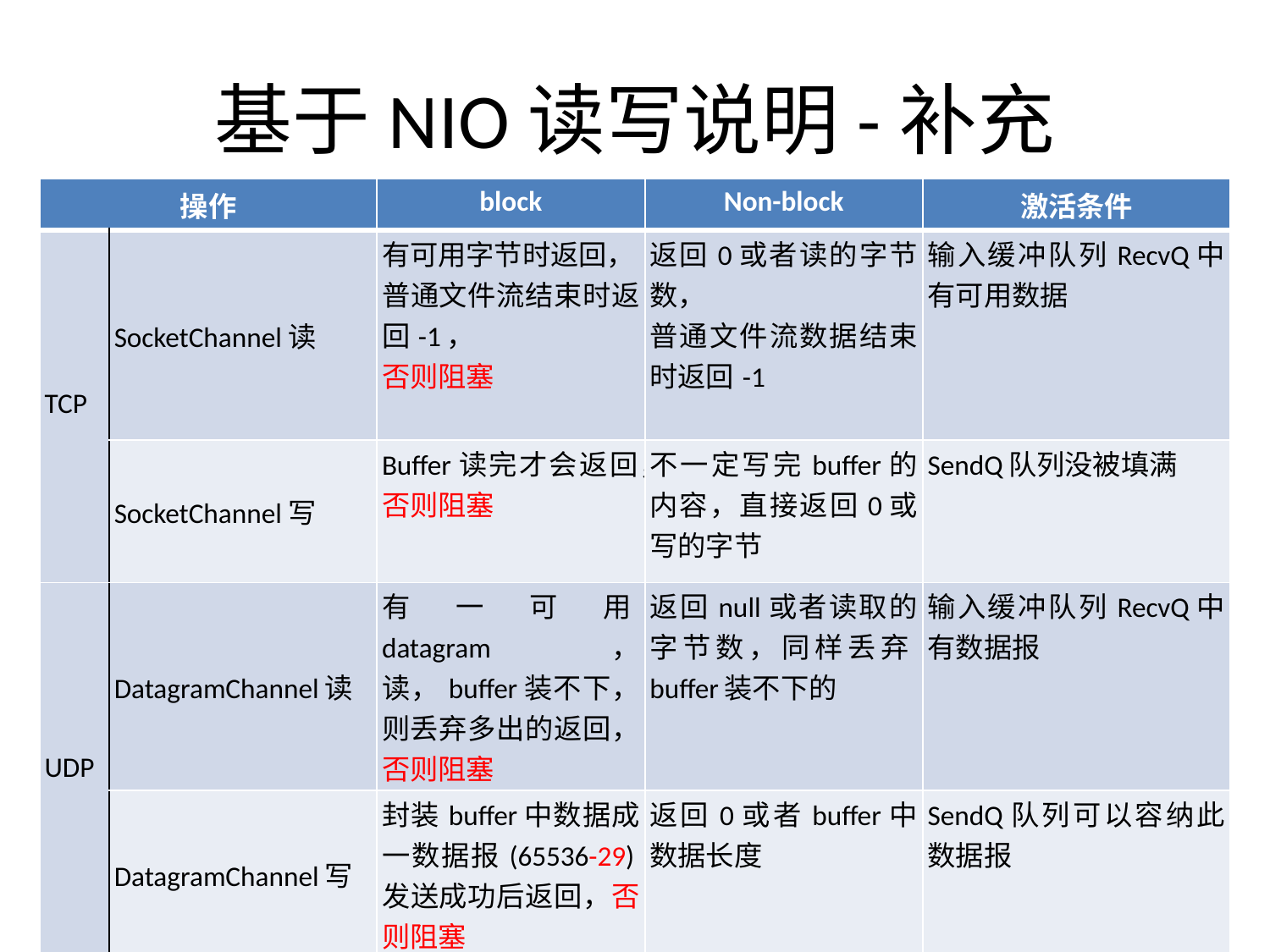

# 基于NIO读写说明-补充
| 操作 |  | block | Non-block | 激活条件 |
| --- | --- | --- | --- | --- |
| TCP | SocketChannel读 | 有可用字节时返回， 普通文件流结束时返回-1， 否则阻塞 | 返回0或者读的字节数， 普通文件流数据结束时返回-1 | 输入缓冲队列RecvQ中有可用数据 |
|  | SocketChannel写 | Buffer读完才会返回，否则阻塞 | 不一定写完buffer的内容，直接返回0或写的字节 | SendQ队列没被填满 |
| UDP | DatagramChannel读 | 有一可用datagram，读，buffer装不下，则丢弃多出的返回，否则阻塞 | 返回null或者读取的字节数，同样丢弃buffer装不下的 | 输入缓冲队列RecvQ中有数据报 |
|  | DatagramChannel写 | 封装buffer中数据成一数据报(65536-29)发送成功后返回，否则阻塞 | 返回0或者buffer中数据长度 | SendQ队列可以容纳此数据报 |